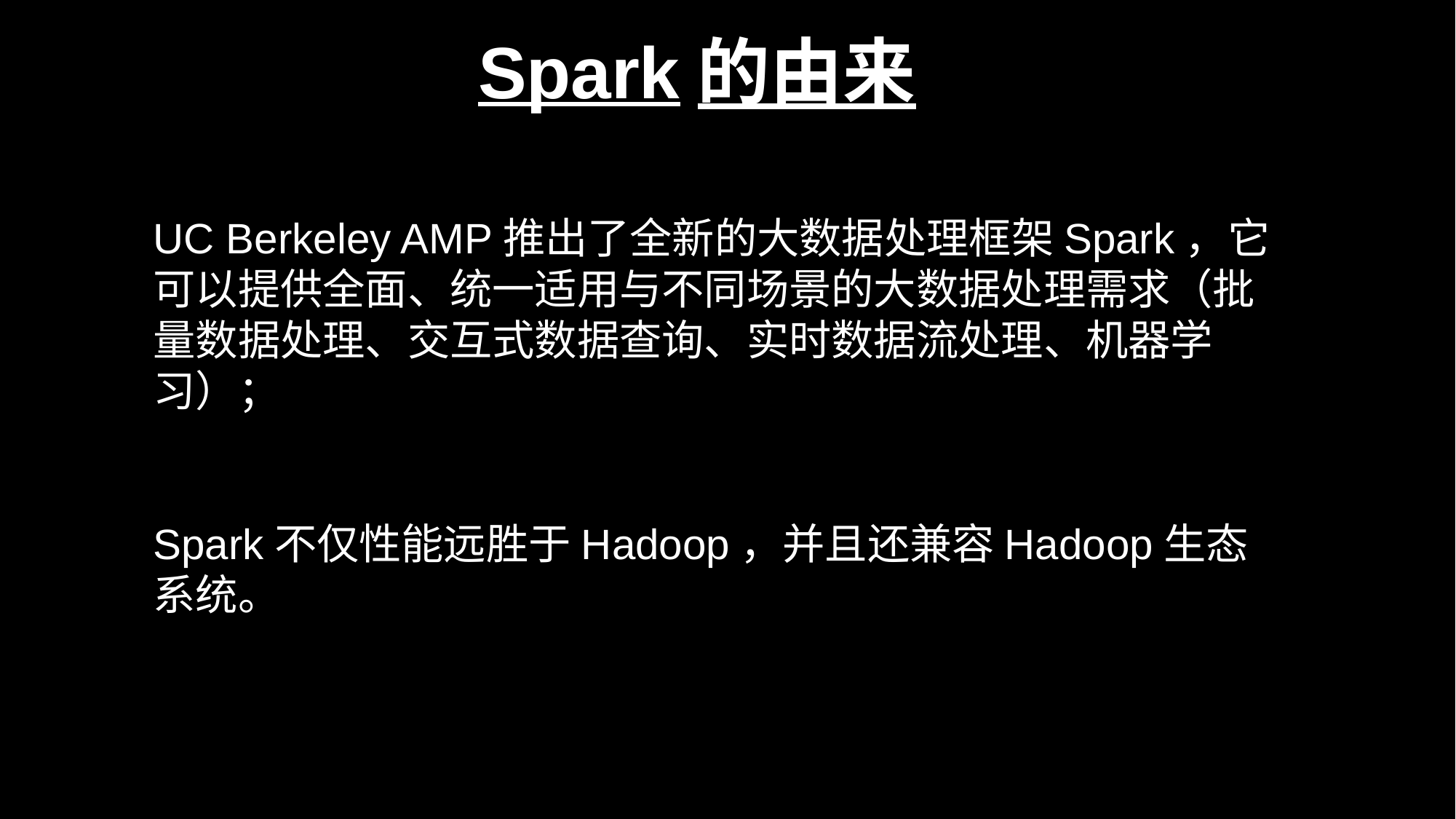

Spark的由来
UC Berkeley AMP推出了全新的大数据处理框架Spark，它可以提供全面、统一适用与不同场景的大数据处理需求（批量数据处理、交互式数据查询、实时数据流处理、机器学习）；

Spark不仅性能远胜于Hadoop，并且还兼容Hadoop生态系统。